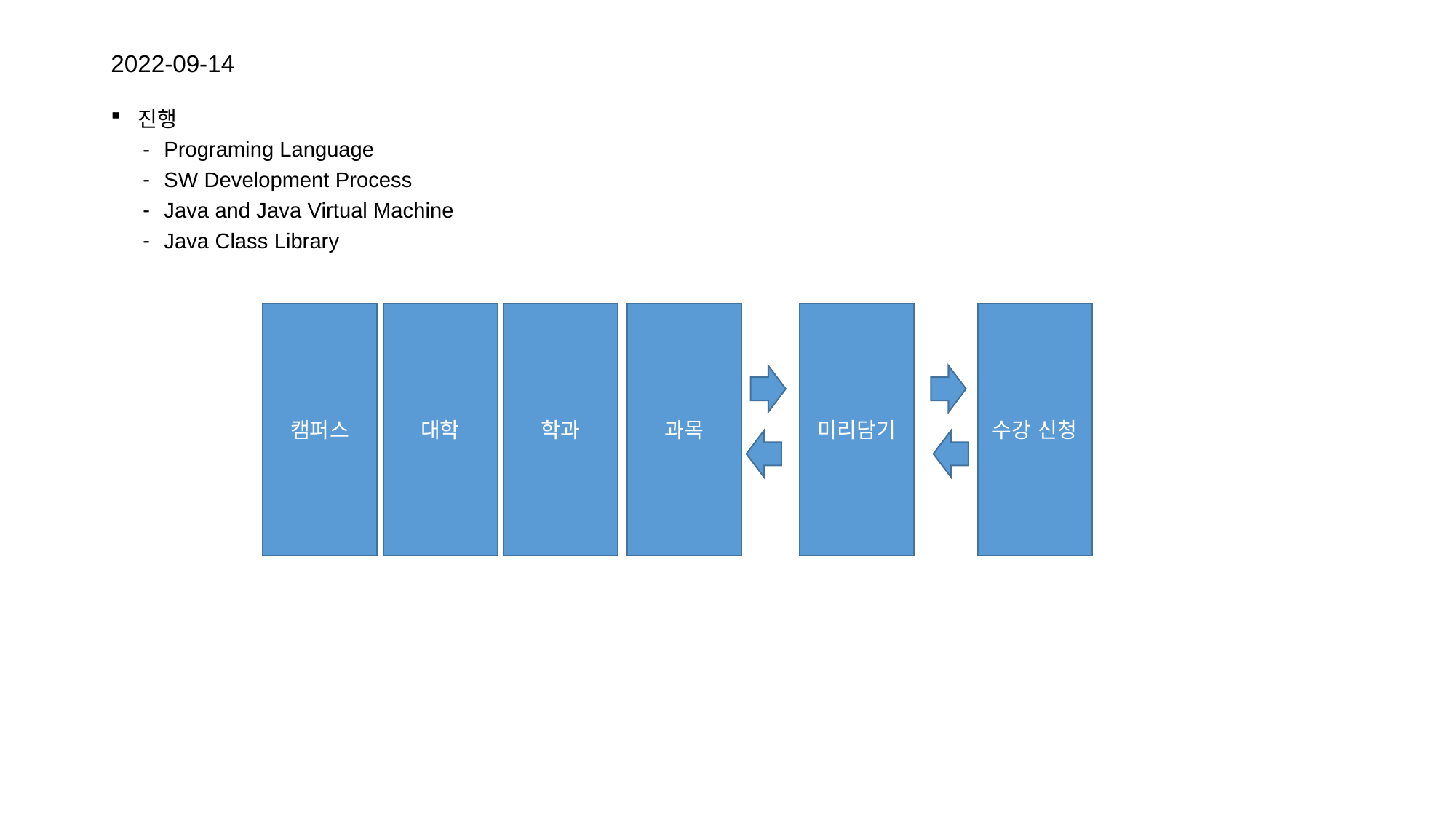

# 2022-09-14

진행
Programing Language
SW Development Process
Java and Java Virtual Machine
Java Class Library

캠퍼스
대학
학과
과목
미리담기
수강 신청